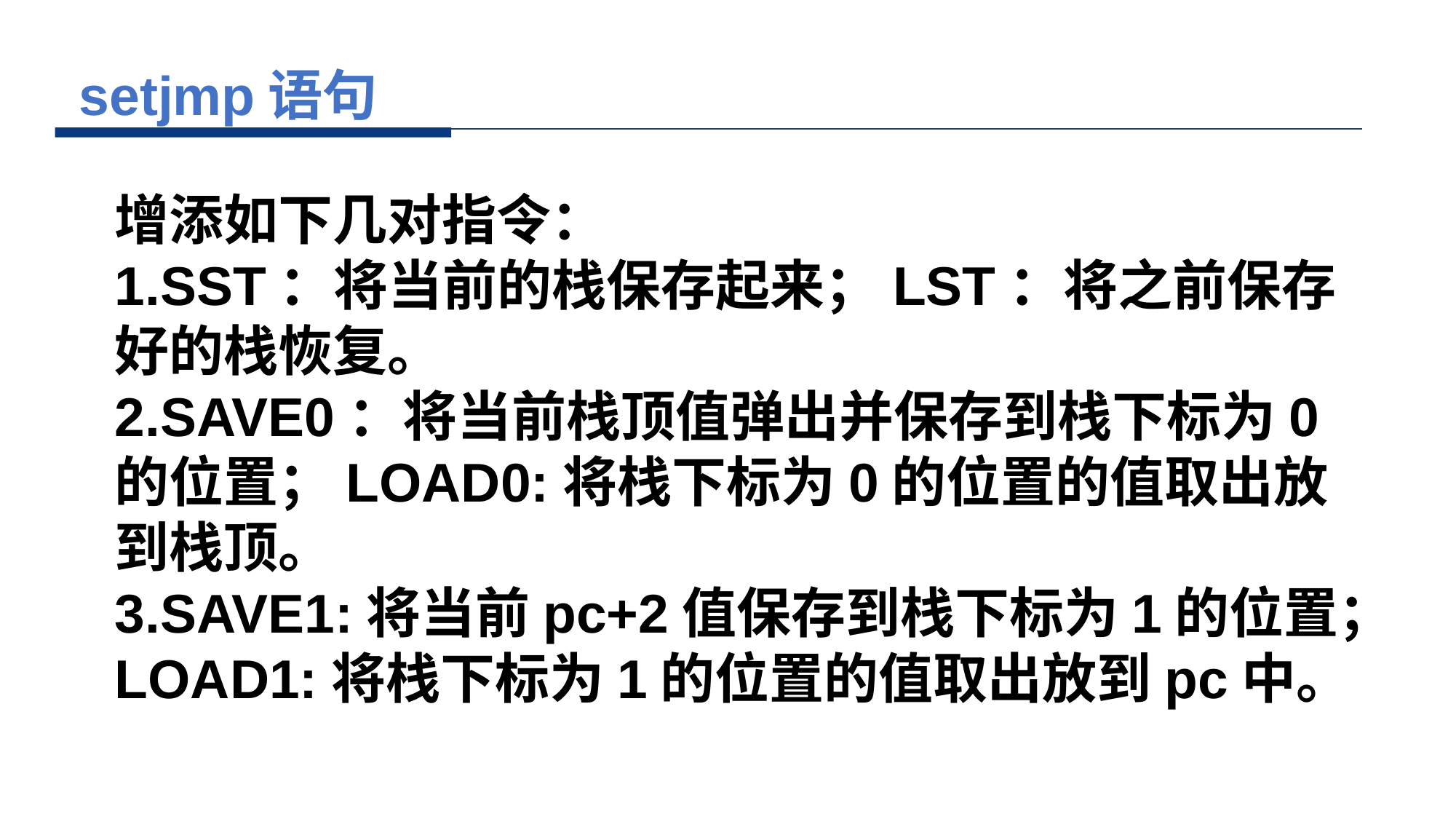

setjmp语句

增添如下几对指令：
1.SST：将当前的栈保存起来；LST：将之前保存好的栈恢复。
2.SAVE0：将当前栈顶值弹出并保存到栈下标为0的位置；LOAD0:将栈下标为0的位置的值取出放到栈顶。
3.SAVE1:将当前pc+2值保存到栈下标为1的位置；LOAD1:将栈下标为1的位置的值取出放到pc中。